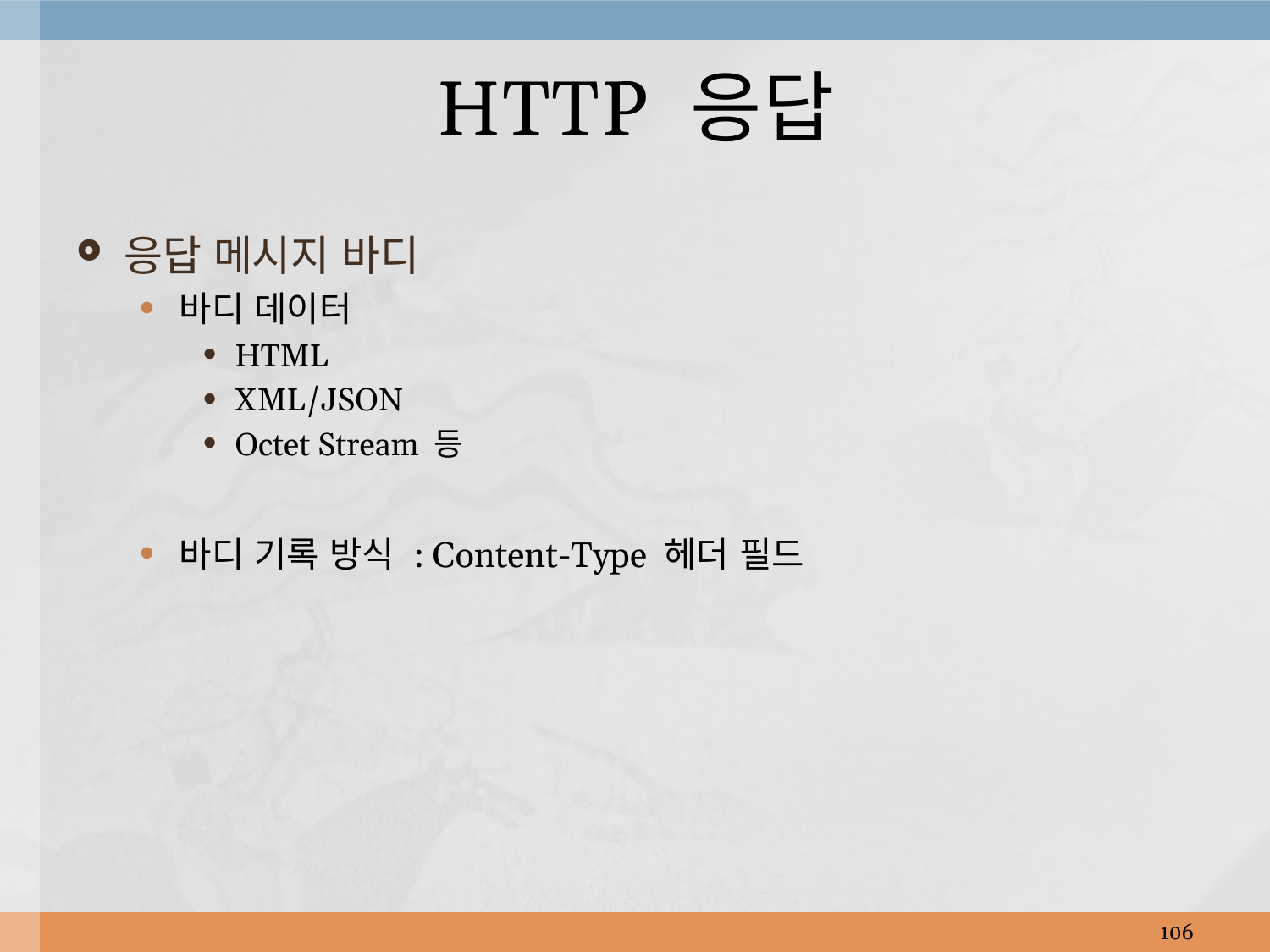

# HTTP 응답
응답 메시지 바디
바디 데이터
HTML
XML/JSON
Octet Stream 등

바디 기록 방식 : Content-Type 헤더 필드
106